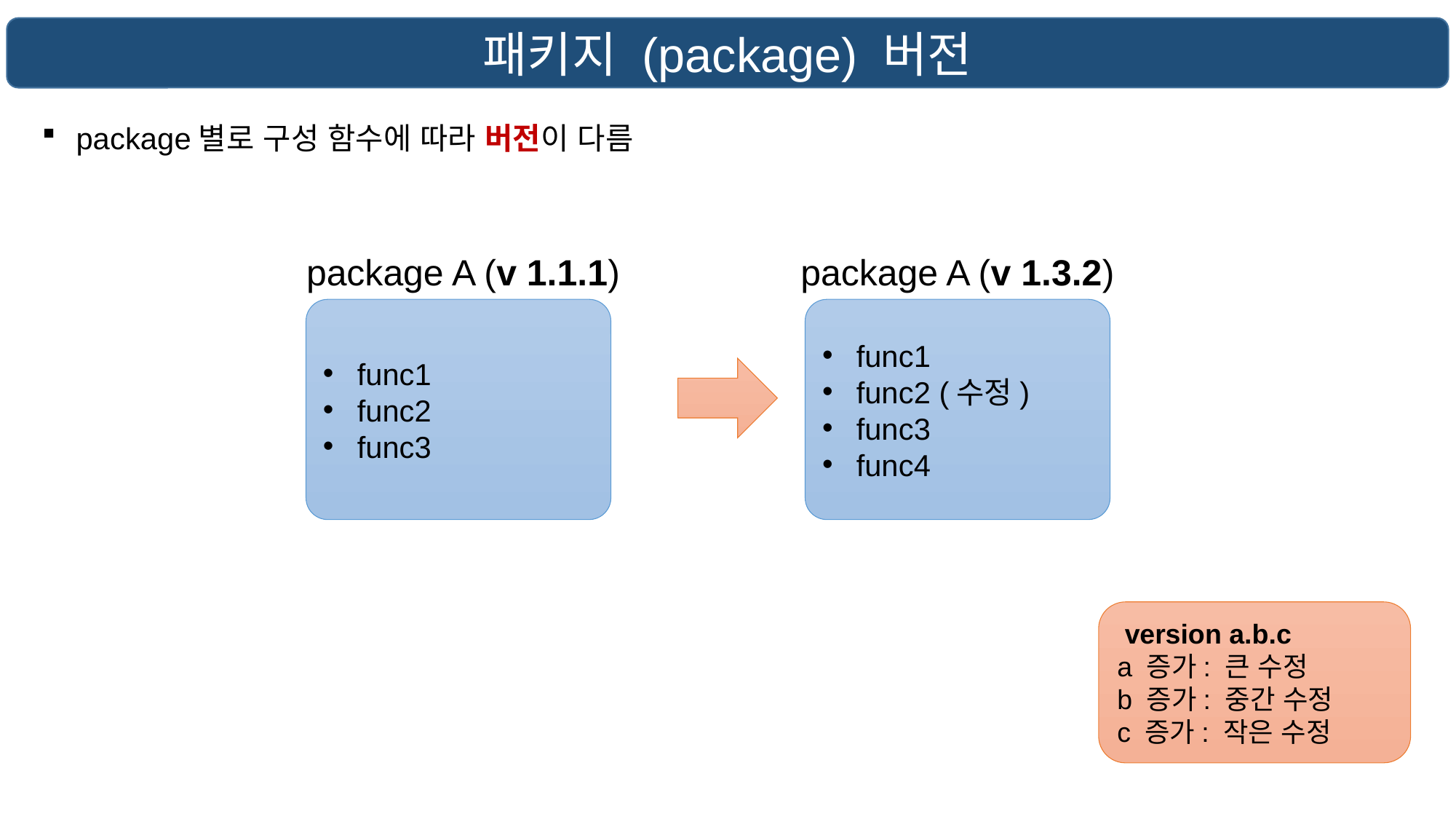

패키지 (package) 버전
package별로 구성 함수에 따라 버전이 다름
package A (v 1.1.1)
package A (v 1.3.2)
func1
func2
func3
func1
func2 (수정)
func3
func4

 version a.b.c
a 증가: 큰 수정
b 증가: 중간 수정
c 증가: 작은 수정